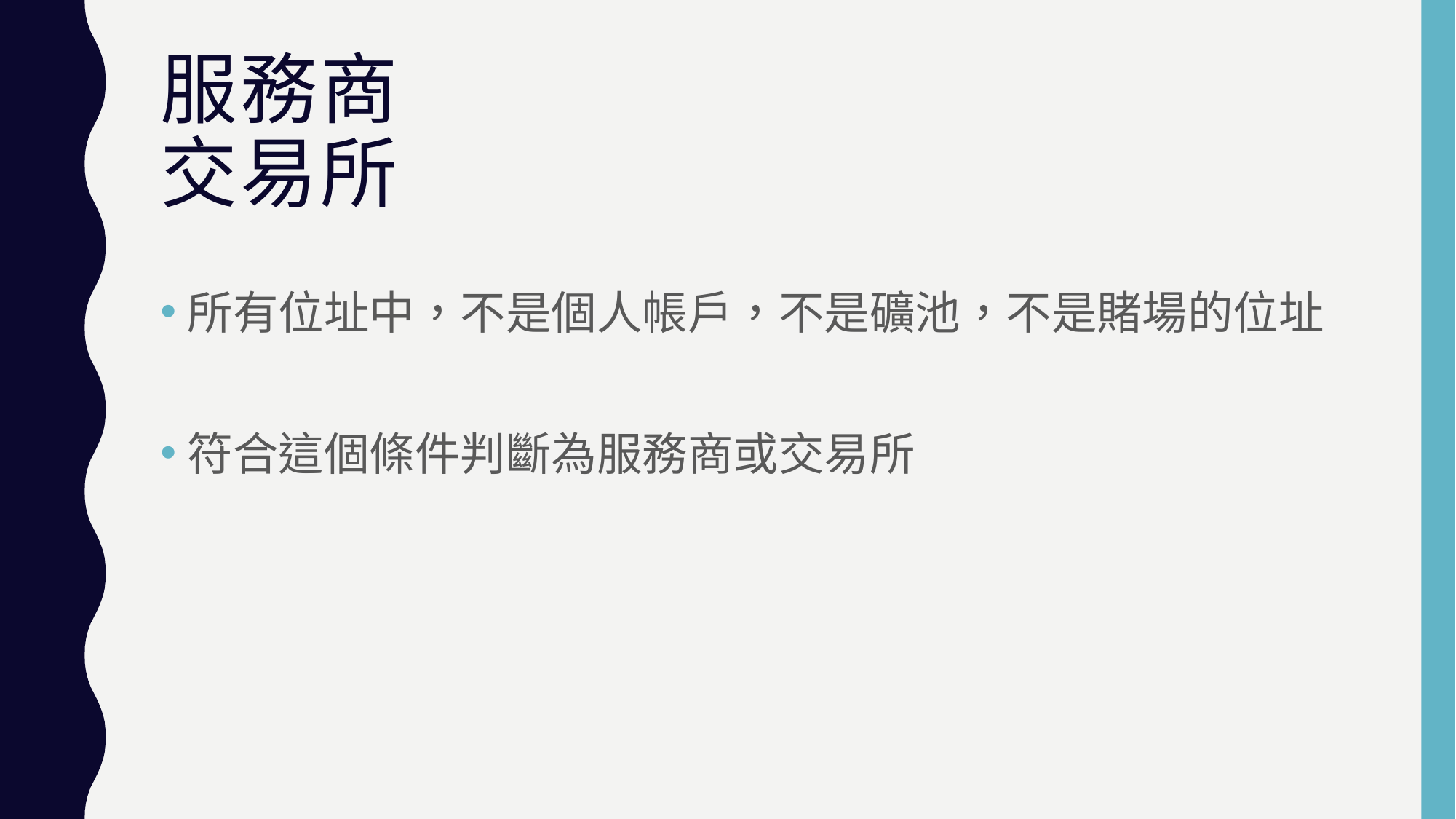

# 服務商 交易所
所有位址中，不是個人帳戶，不是礦池，不是賭場的位址

符合這個條件判斷為服務商或交易所